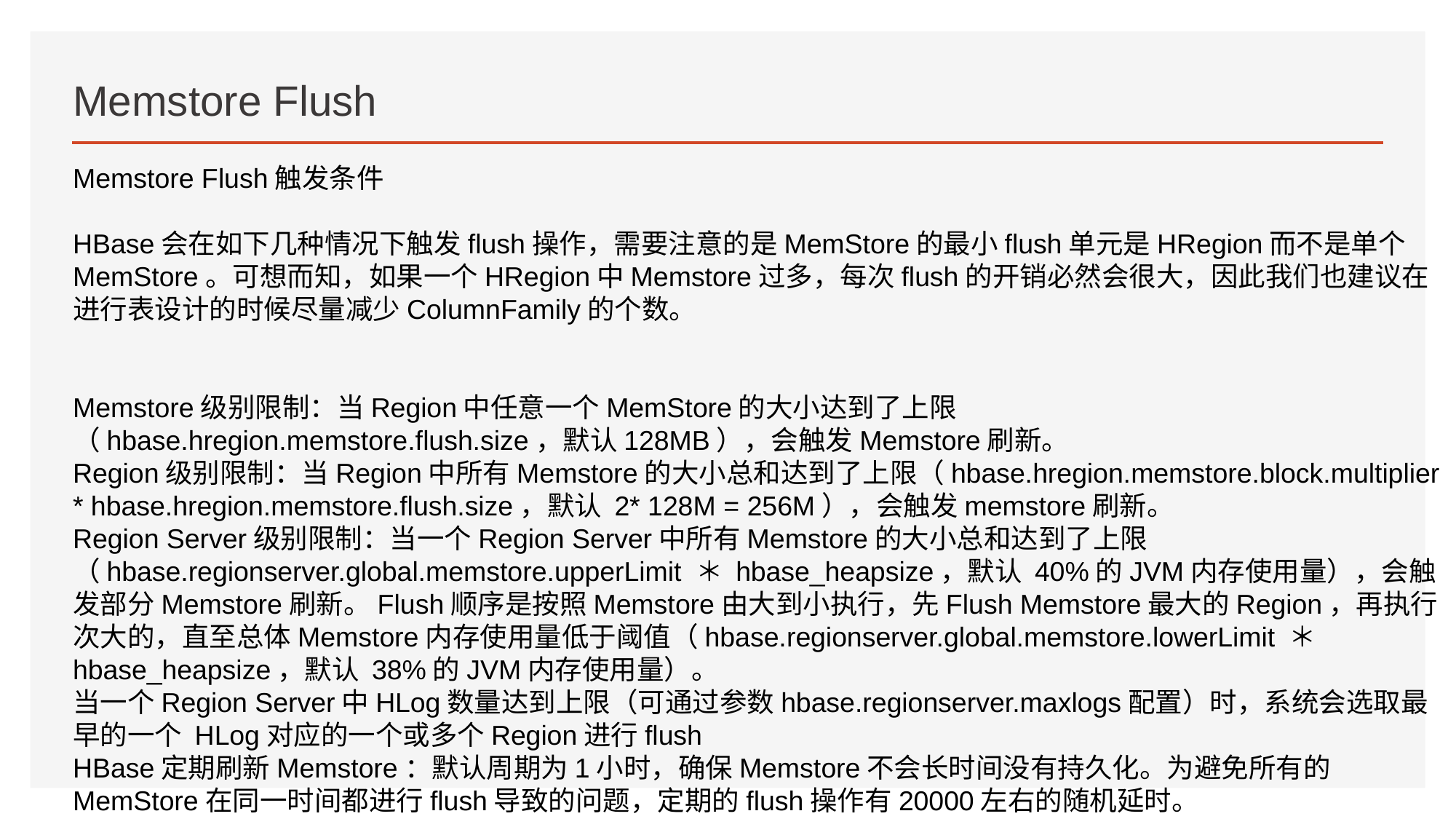

# Memstore Flush
Memstore Flush触发条件

HBase会在如下几种情况下触发flush操作，需要注意的是MemStore的最小flush单元是HRegion而不是单个MemStore。可想而知，如果一个HRegion中Memstore过多，每次flush的开销必然会很大，因此我们也建议在进行表设计的时候尽量减少ColumnFamily的个数。

Memstore级别限制：当Region中任意一个MemStore的大小达到了上限（hbase.hregion.memstore.flush.size，默认128MB），会触发Memstore刷新。
Region级别限制：当Region中所有Memstore的大小总和达到了上限（hbase.hregion.memstore.block.multiplier * hbase.hregion.memstore.flush.size，默认 2* 128M = 256M），会触发memstore刷新。
Region Server级别限制：当一个Region Server中所有Memstore的大小总和达到了上限（hbase.regionserver.global.memstore.upperLimit ＊ hbase_heapsize，默认 40%的JVM内存使用量），会触发部分Memstore刷新。Flush顺序是按照Memstore由大到小执行，先Flush Memstore最大的Region，再执行次大的，直至总体Memstore内存使用量低于阈值（hbase.regionserver.global.memstore.lowerLimit ＊ hbase_heapsize，默认 38%的JVM内存使用量）。
当一个Region Server中HLog数量达到上限（可通过参数hbase.regionserver.maxlogs配置）时，系统会选取最早的一个 HLog对应的一个或多个Region进行flush
HBase定期刷新Memstore：默认周期为1小时，确保Memstore不会长时间没有持久化。为避免所有的MemStore在同一时间都进行flush导致的问题，定期的flush操作有20000左右的随机延时。
手动执行flush：用户可以通过shell命令 flush ‘tablename’或者flush ‘region name’分别对一个表或者一个Region进行flush。